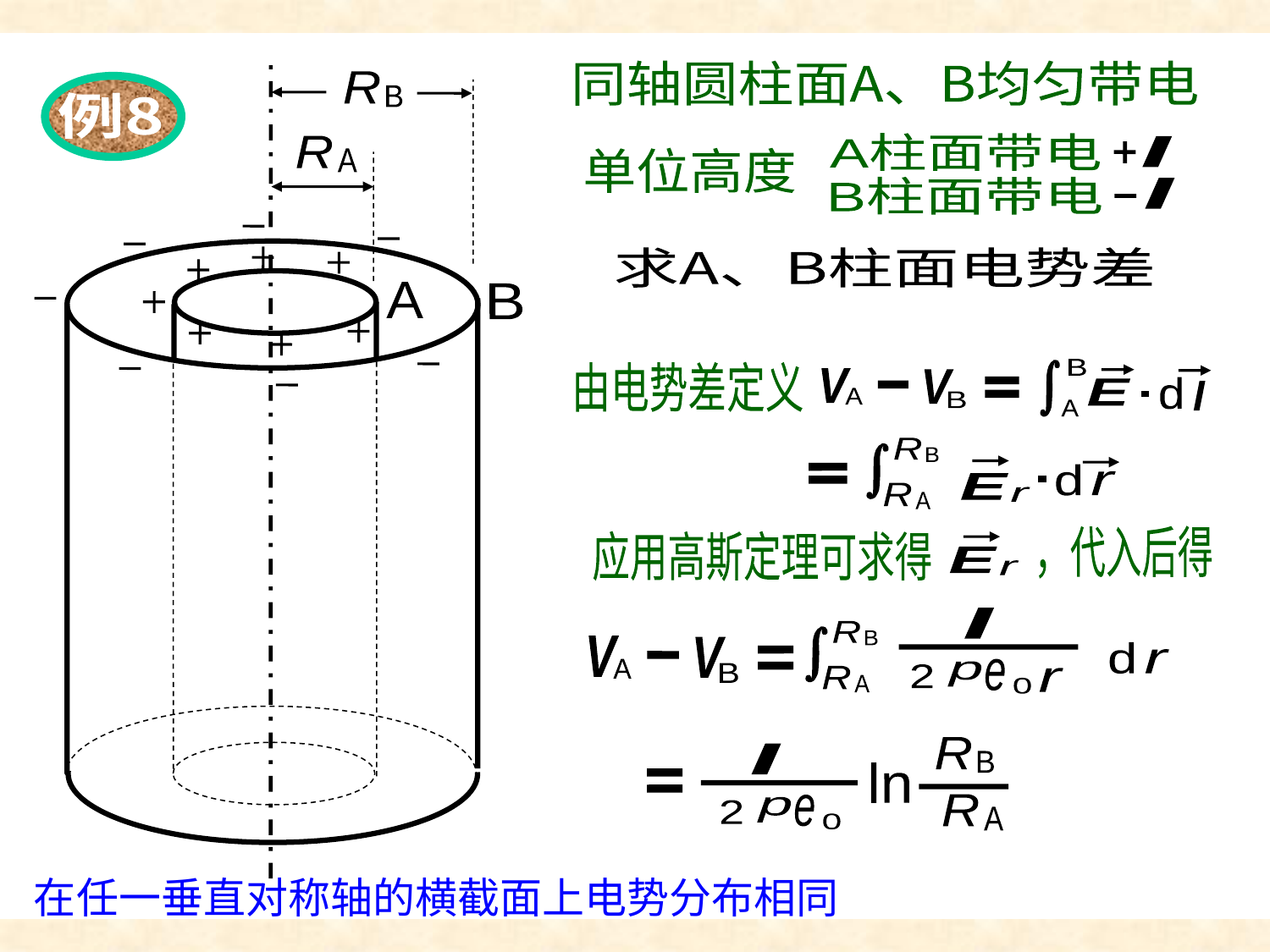

同轴带电柱

R

B

例8

R
A

A
B

同轴圆柱面A、B均匀带电
A柱面带电
λ
单位高度

B柱面带电
λ

求A、B柱面电势差
B

由电势差定义
V
V

d
E
l

A
.
B
A
R
B

d
r
E
r
.
R
A
，代入后得
应用高斯定理可求得

E
r
λ
R

B

V
V
d

r

A
ε
0
π
B
2
R
r
A
R
λ
B

ln

R
ε
π
2
A
0
在任一垂直对称轴的横截面上电势分布相同